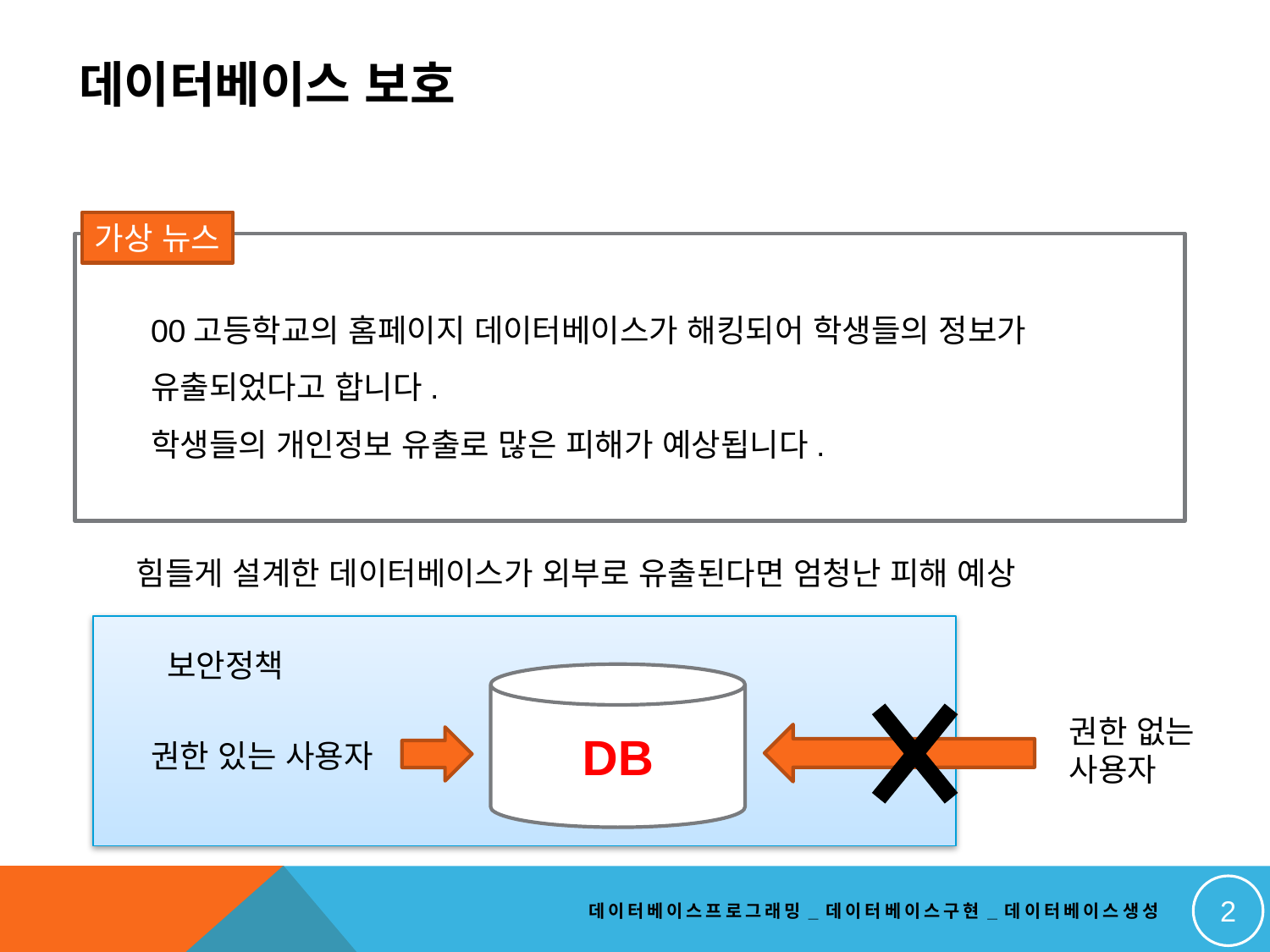

데이터베이스 보호
가상 뉴스
00고등학교의 홈페이지 데이터베이스가 해킹되어 학생들의 정보가
유출되었다고 합니다.
학생들의 개인정보 유출로 많은 피해가 예상됩니다.
힘들게 설계한 데이터베이스가 외부로 유출된다면 엄청난 피해 예상
보ㅇ
보안정책
DB

권한 없는
사용자

권한 있는 사용자
2
데이터베이스프로그래밍_데이터베이스구현_데이터베이스생성